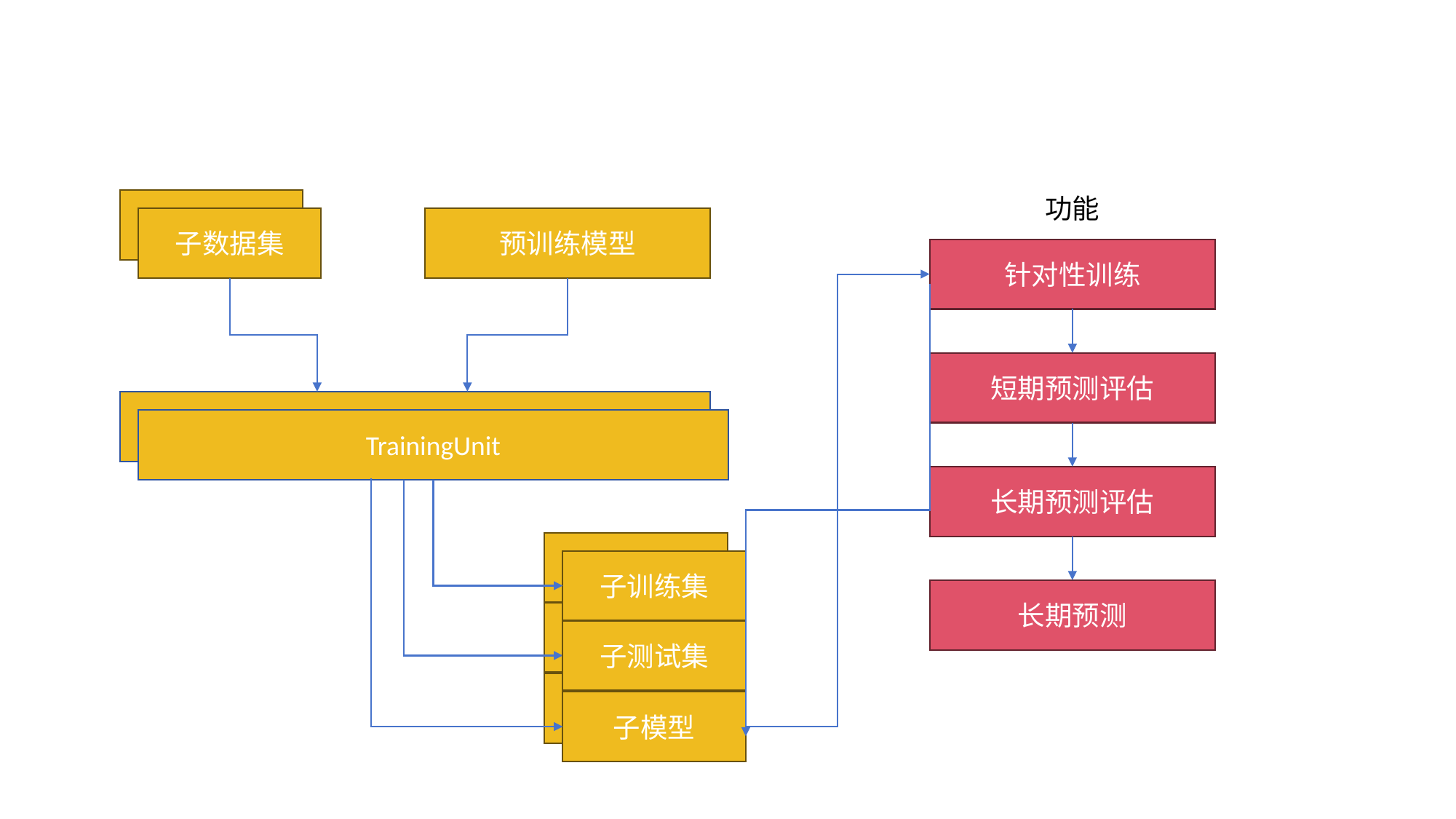

功能
子数据集
预训练模型
子数据集
针对性训练
短期预测评估
TrainingUnit
TrainingUnit
长期预测评估
子数据集
子训练集
长期预测
子模型
子测试集
子模型
子模型